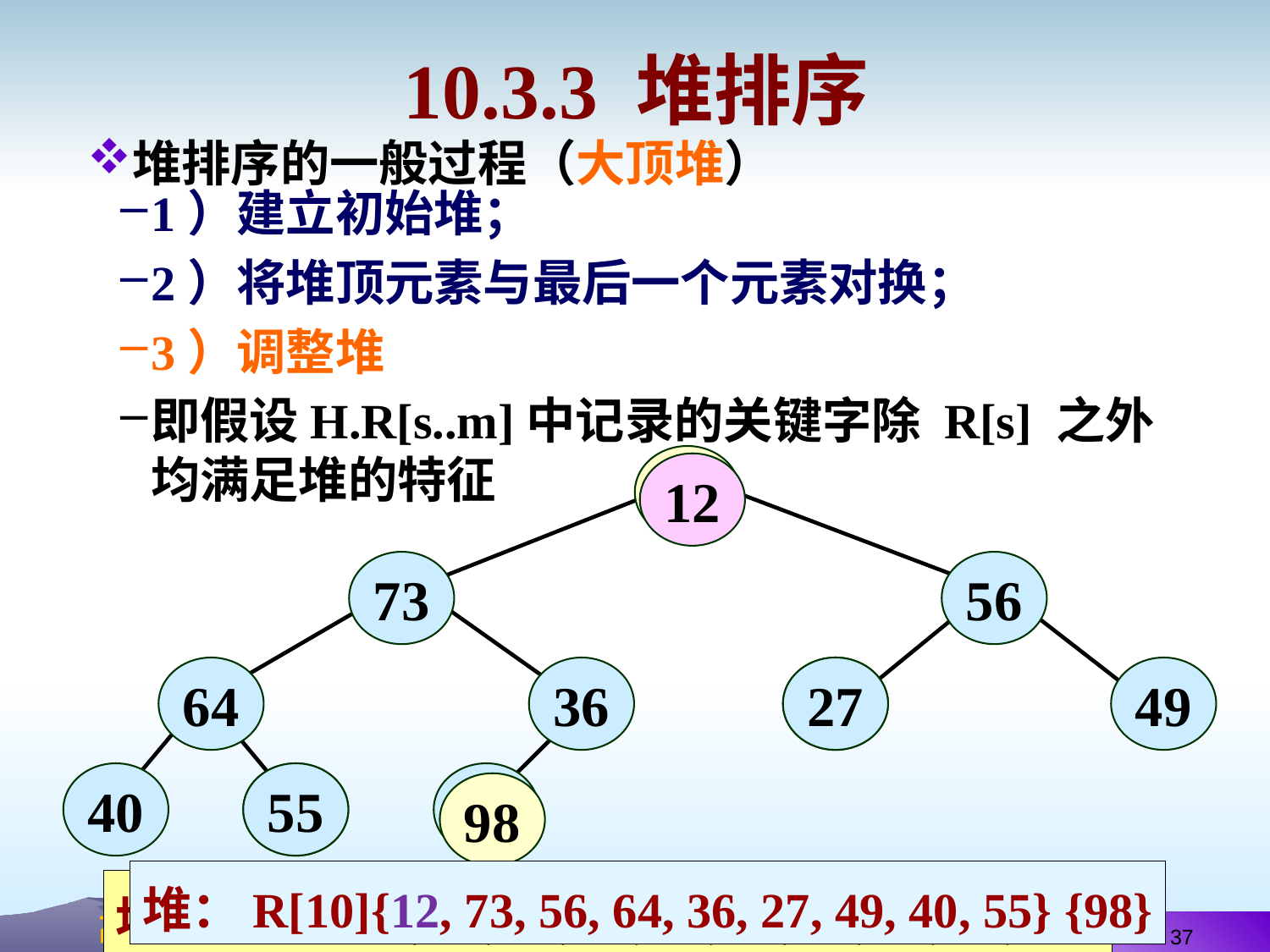

# 10.3.3 堆排序
堆排序的一般过程（大顶堆）
1）建立初始堆；
2）将堆顶元素与最后一个元素对换；
3）调整堆
即假设H.R[s..m]中记录的关键字除 R[s] 之外均满足堆的特征
98
12

73
56

64
36
27
27
49

40
64
55
12
98
堆：R[10]{12, 73, 56, 64, 36, 27, 49, 40, 55} {98}
堆：R[10]{98, 73, 56, 64, 36, 27, 49, 40, 55, 12}
37